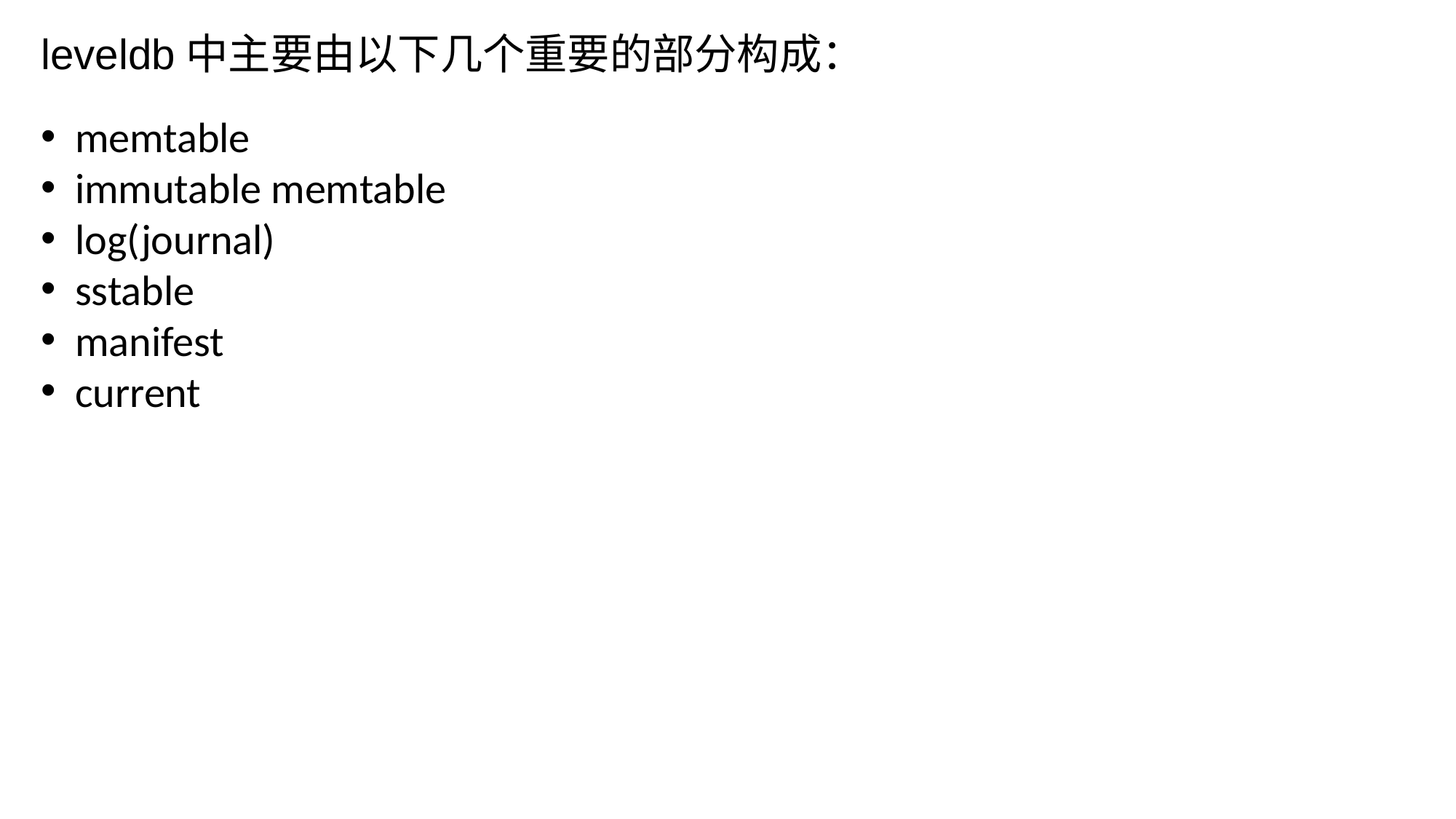

leveldb中主要由以下几个重要的部分构成：
memtable
immutable memtable
log(journal)
sstable
manifest
current